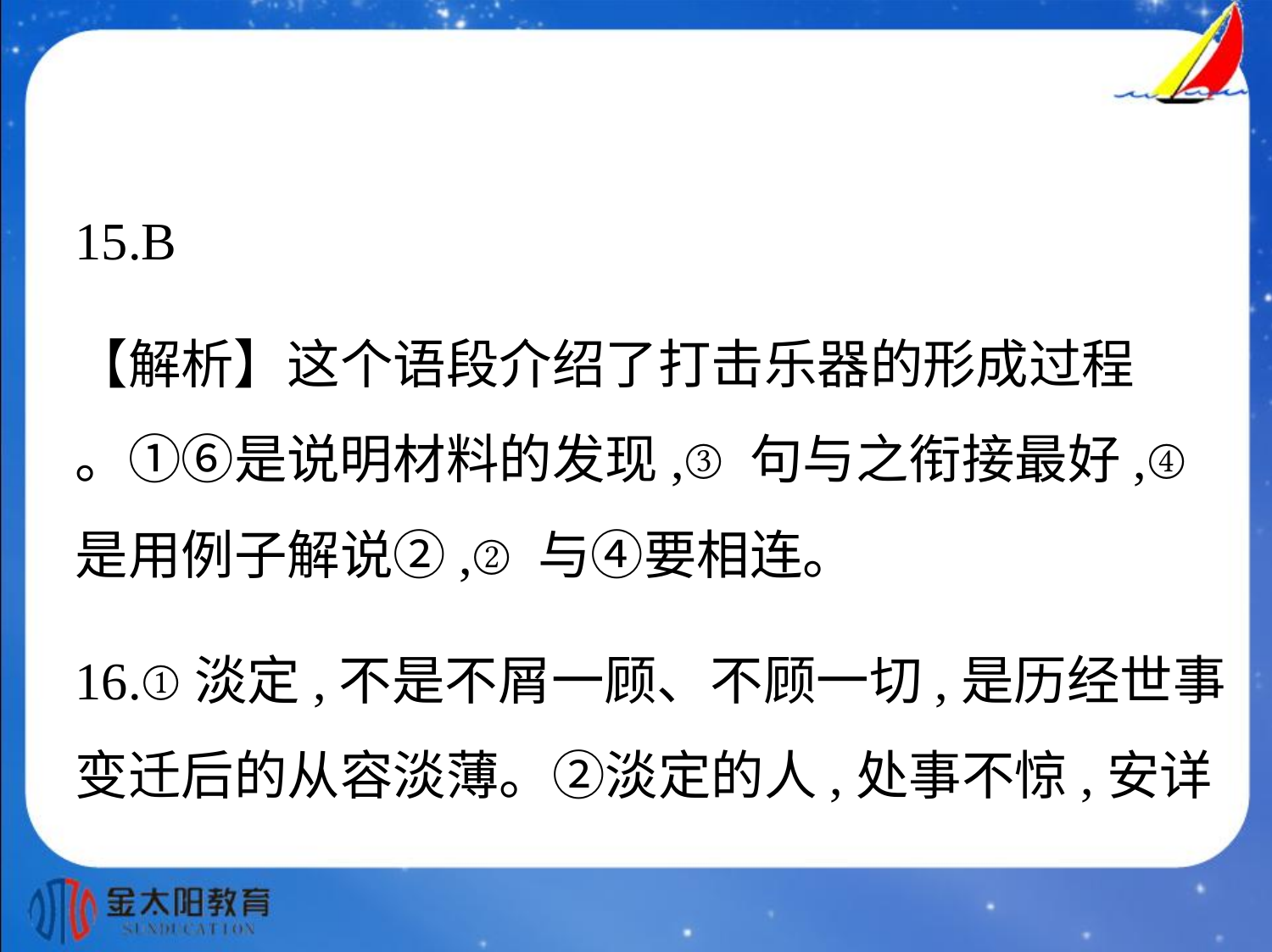

15.B
【解析】这个语段介绍了打击乐器的形成过程
。①⑥是说明材料的发现,③句与之衔接最好,④
是用例子解说②,②与④要相连。
16.①淡定,不是不屑一顾、不顾一切,是历经世事
变迁后的从容淡薄。②淡定的人,处事不惊,安详